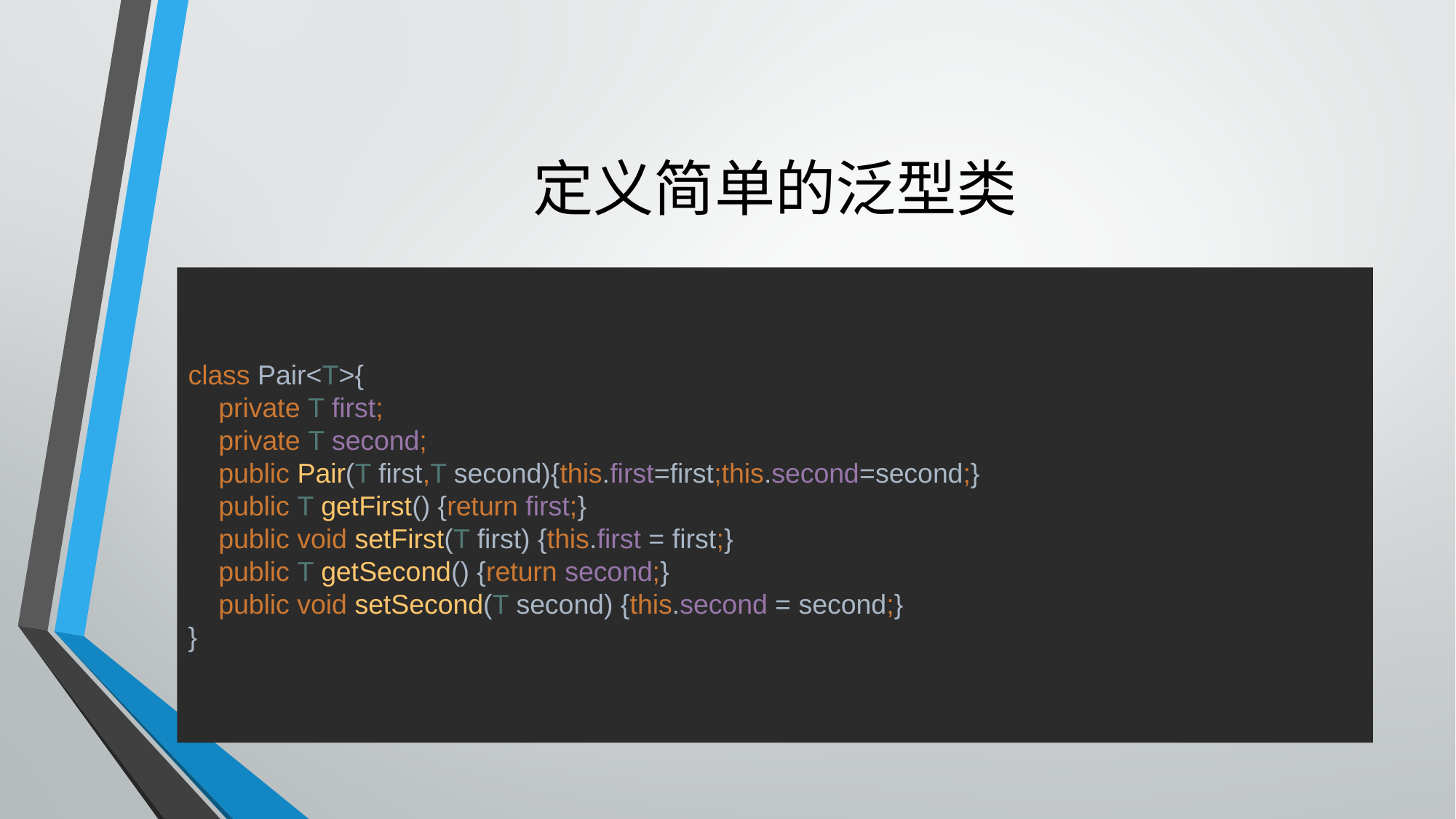

# 定义简单的泛型类
class Pair<T>{
    private T first;
    private T second;
    public Pair(T first,T second){this.first=first;this.second=second;}
    public T getFirst() {return first;}
    public void setFirst(T first) {this.first = first;}
    public T getSecond() {return second;}
    public void setSecond(T second) {this.second = second;}
}